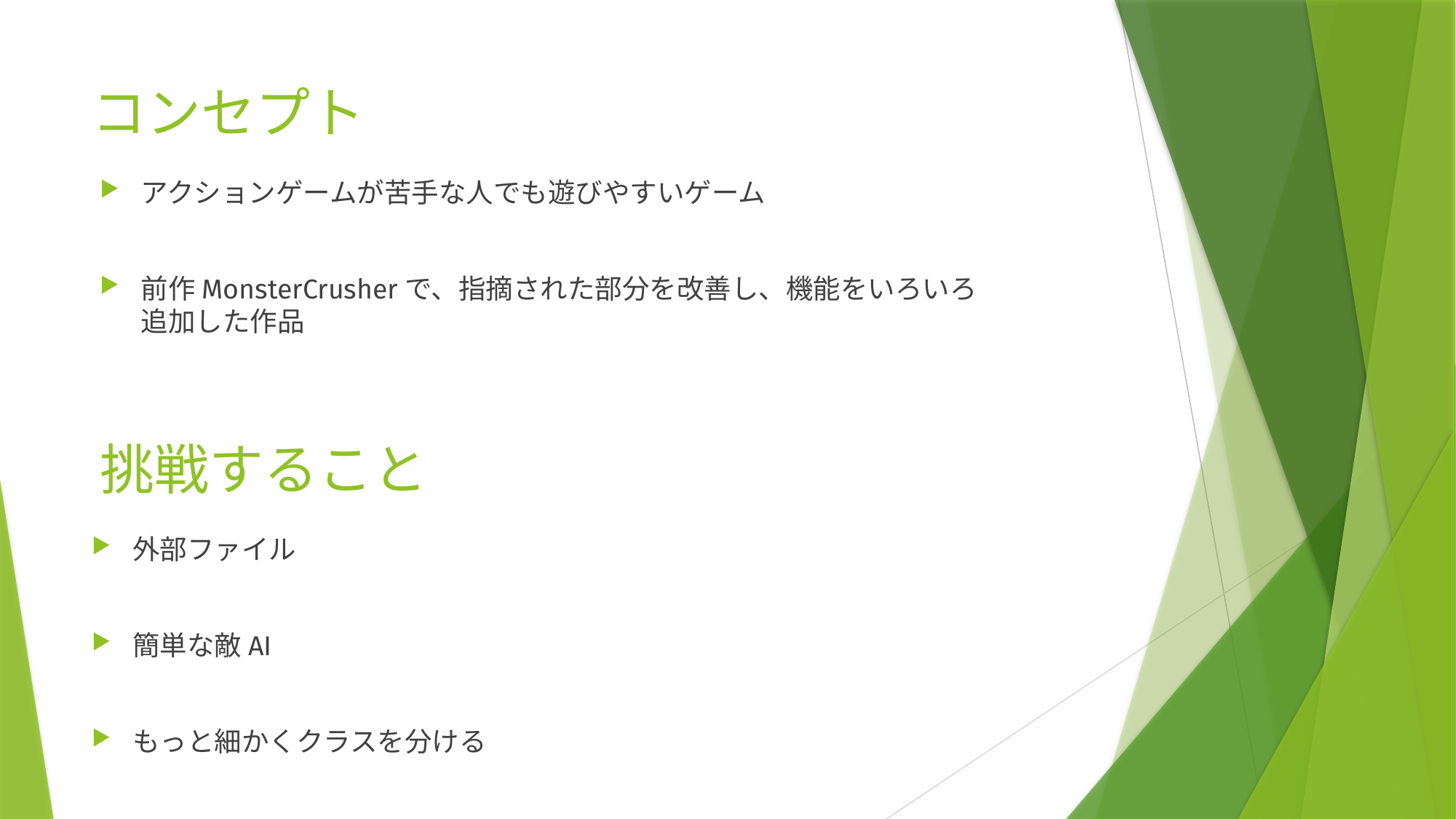

# コンセプト
アクションゲームが苦手な人でも遊びやすいゲーム

前作MonsterCrusherで、指摘された部分を改善し、機能をいろいろ
追加した作品

挑戦すること
外部ファイル

簡単な敵AI

もっと細かくクラスを分ける